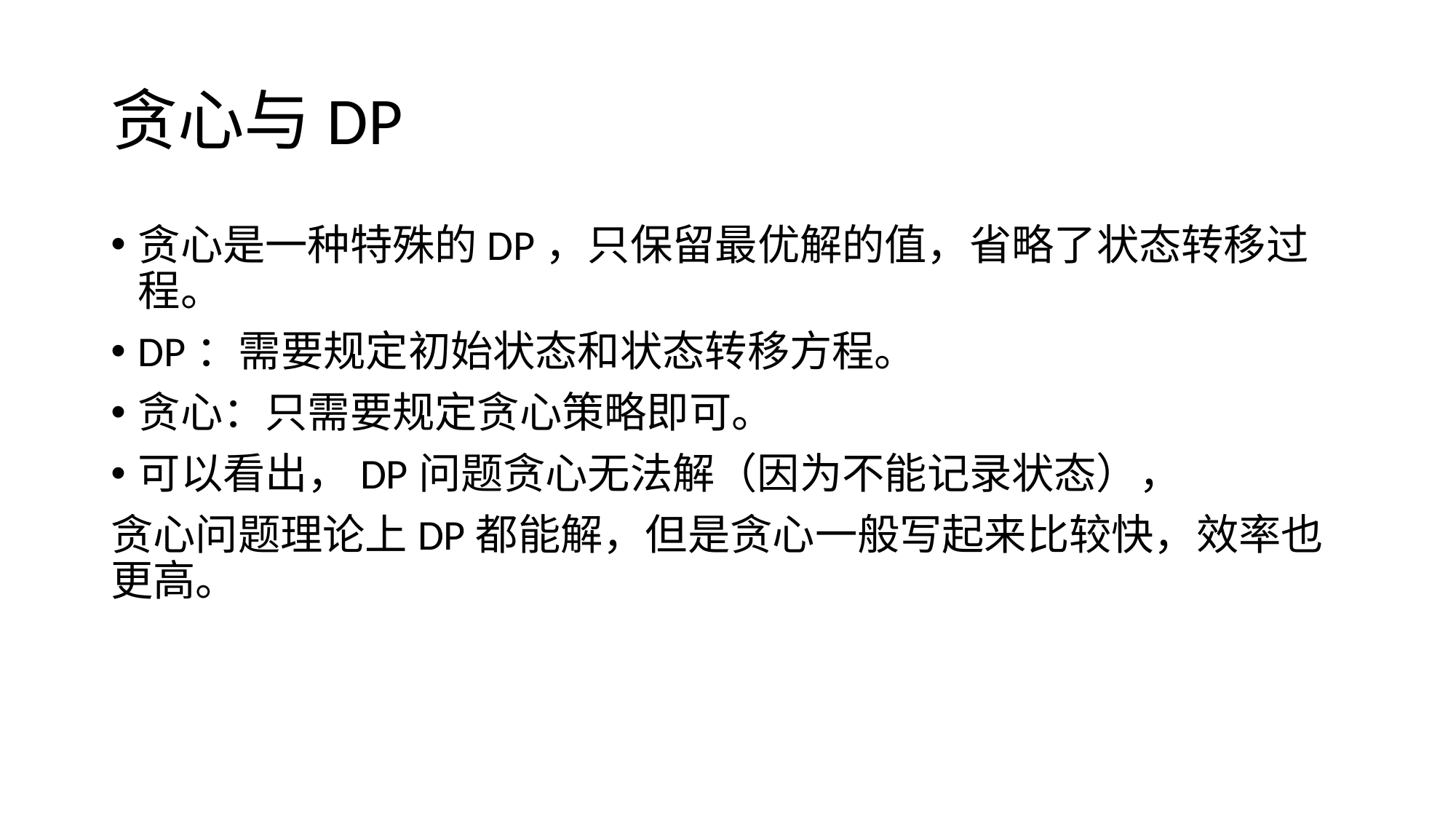

# 贪心与DP
贪心是一种特殊的DP，只保留最优解的值，省略了状态转移过程。
DP：需要规定初始状态和状态转移方程。
贪心：只需要规定贪心策略即可。
可以看出，DP问题贪心无法解（因为不能记录状态），
贪心问题理论上DP都能解，但是贪心一般写起来比较快，效率也更高。